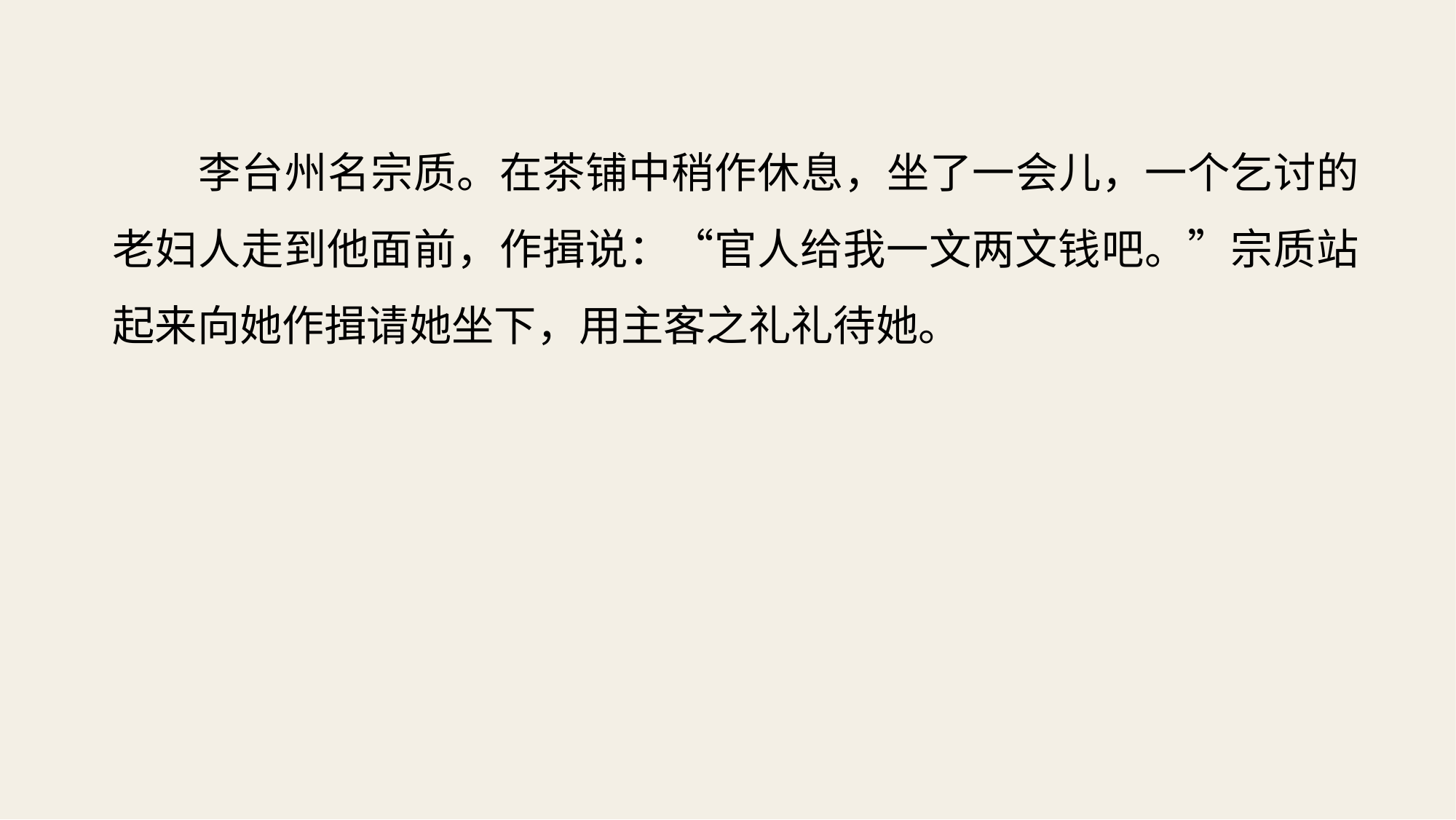

李台州名宗质。在茶铺中稍作休息，坐了一会儿，一个乞讨的老妇人走到他面前，作揖说：“官人给我一文两文钱吧。”宗质站起来向她作揖请她坐下，用主客之礼礼待她。